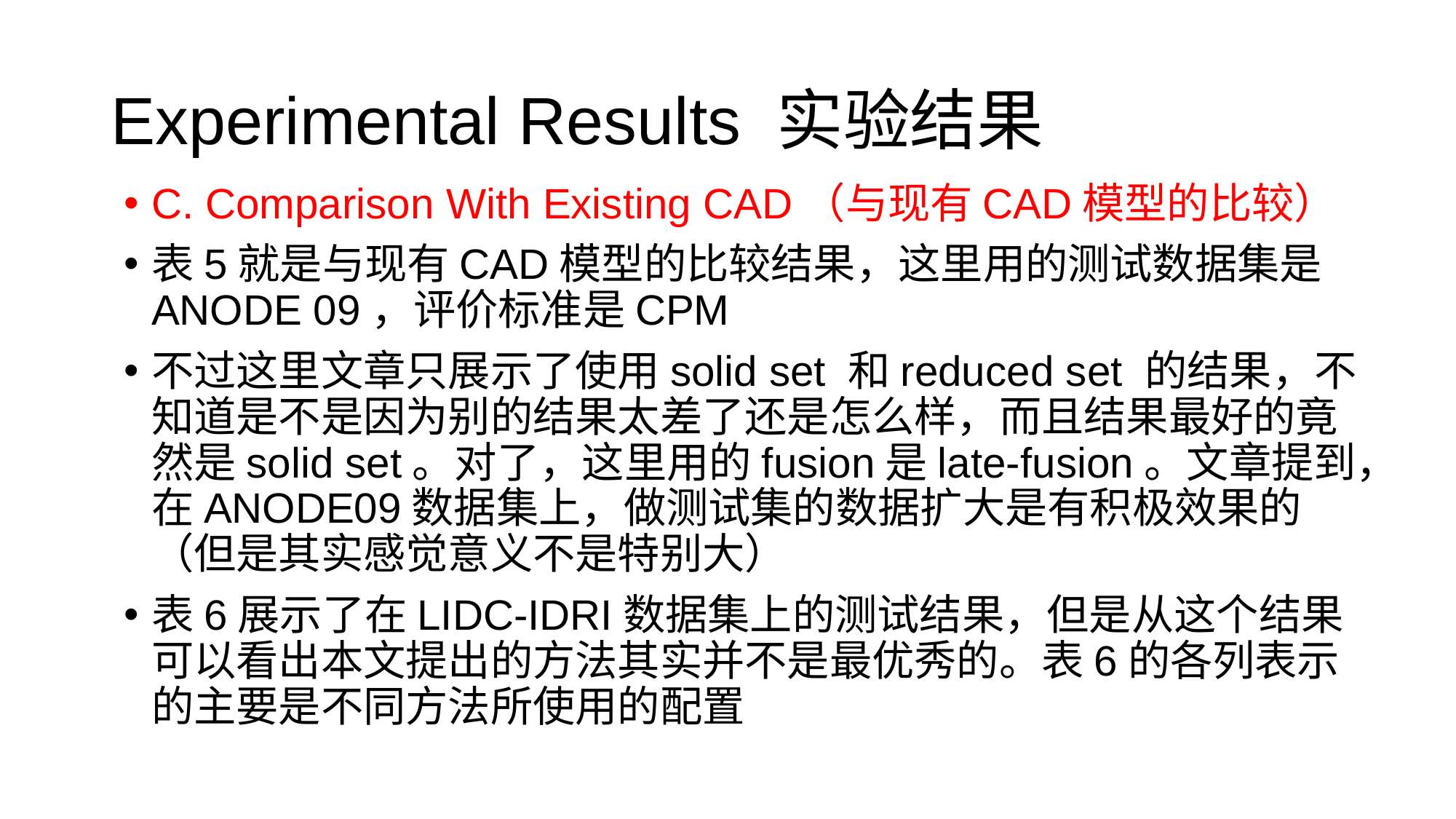

# Experimental Results 实验结果
C. Comparison With Existing CAD（与现有CAD模型的比较）
表5就是与现有CAD模型的比较结果，这里用的测试数据集是ANODE 09，评价标准是CPM
不过这里文章只展示了使用solid set 和reduced set 的结果，不知道是不是因为别的结果太差了还是怎么样，而且结果最好的竟然是solid set。对了，这里用的fusion是late-fusion。文章提到，在ANODE09数据集上，做测试集的数据扩大是有积极效果的（但是其实感觉意义不是特别大）
表6展示了在LIDC-IDRI数据集上的测试结果，但是从这个结果可以看出本文提出的方法其实并不是最优秀的。表6的各列表示的主要是不同方法所使用的配置